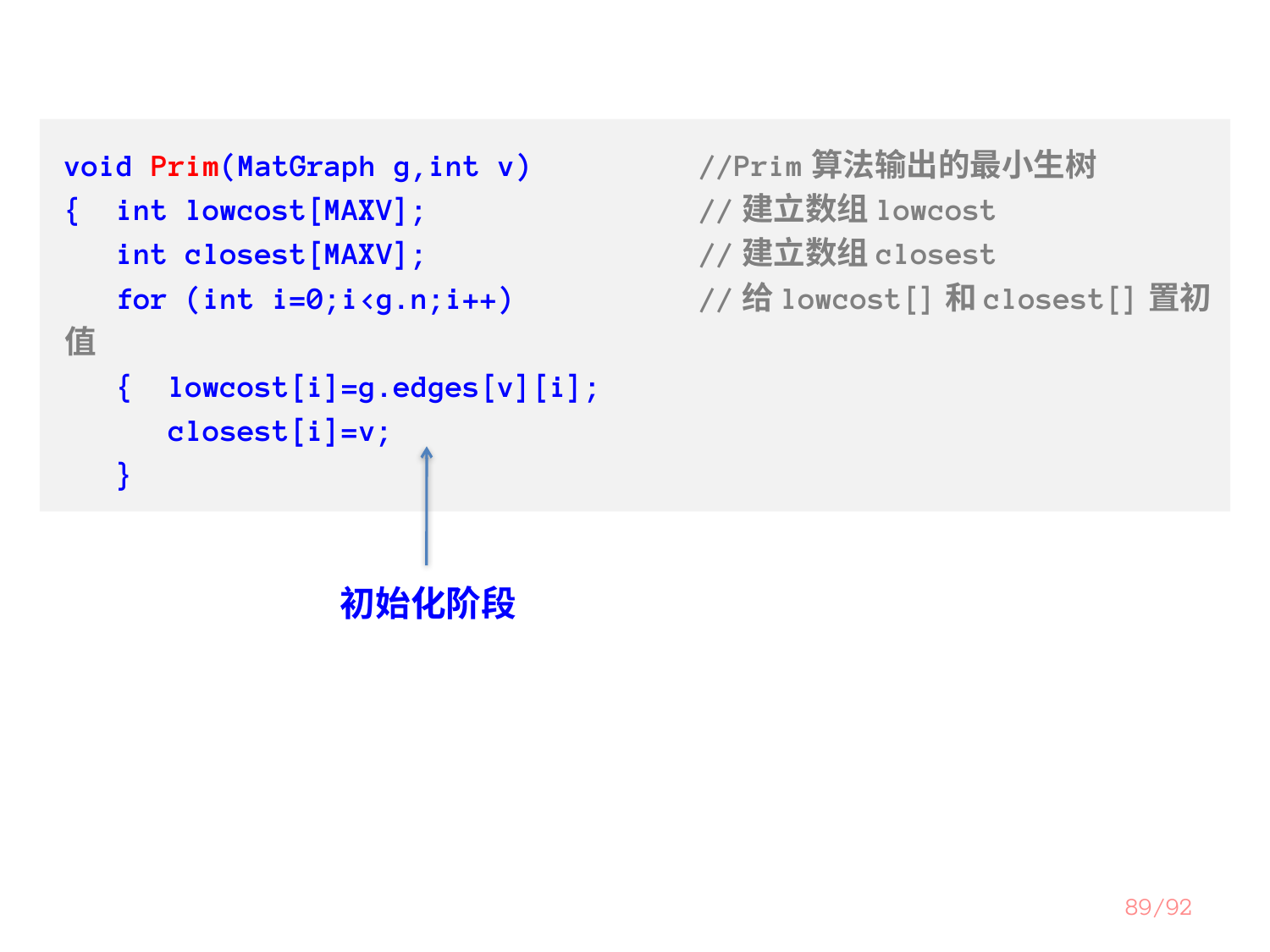

void Prim(MatGraph g,int v)		//Prim算法输出的最小生树
{  int lowcost[MAXV];			//建立数组lowcost
   int closest[MAXV];			//建立数组closest
   for (int i=0;i<g.n;i++)		//给lowcost[]和closest[]置初值
   {  lowcost[i]=g.edges[v][i];
      closest[i]=v;
   }
初始化阶段
89/92